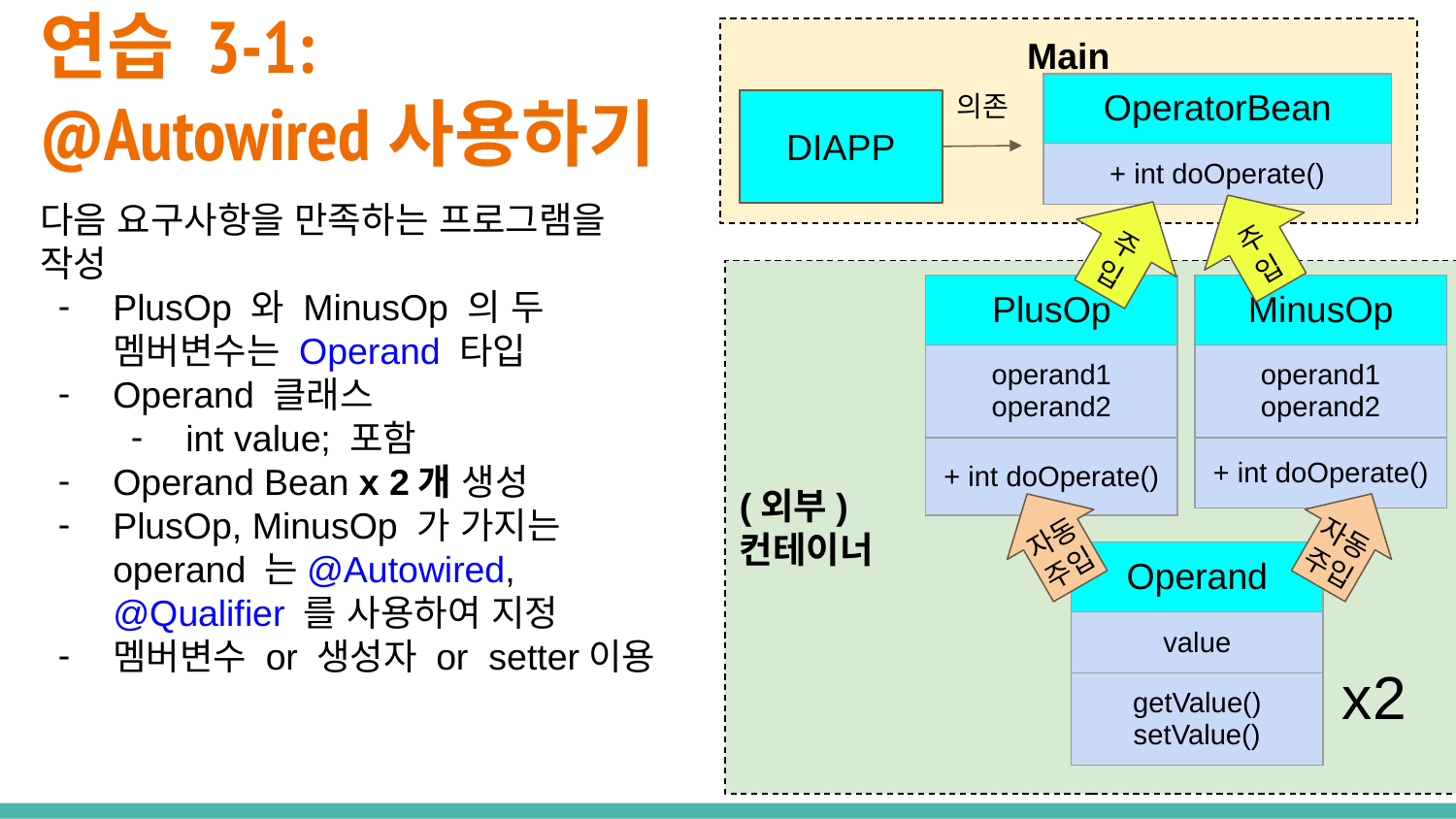

# 연습 3-1: @Autowired사용하기
Main
의존
| OperatorBean |
| --- |
| + int doOperate() |
DIAPP
다음 요구사항을 만족하는 프로그램을 작성
PlusOp 와 MinusOp 의 두 멤버변수는 Operand 타입
Operand 클래스
int value; 포함
Operand Bean x 2개 생성
PlusOp, MinusOp 가 가지는 operand 는@Autowired, @Qualifier 를 사용하여 지정
멤버변수 or 생성자 or  setter이용

주입
주입
(외부)
컨테이너
| PlusOp |
| --- |
| operand1 operand2 |
| + int doOperate() |
| MinusOp |
| --- |
| operand1 operand2 |
| + int doOperate() |
자동주입
자동주입
| Operand |
| --- |
| value |
| getValue() setValue() |
x2